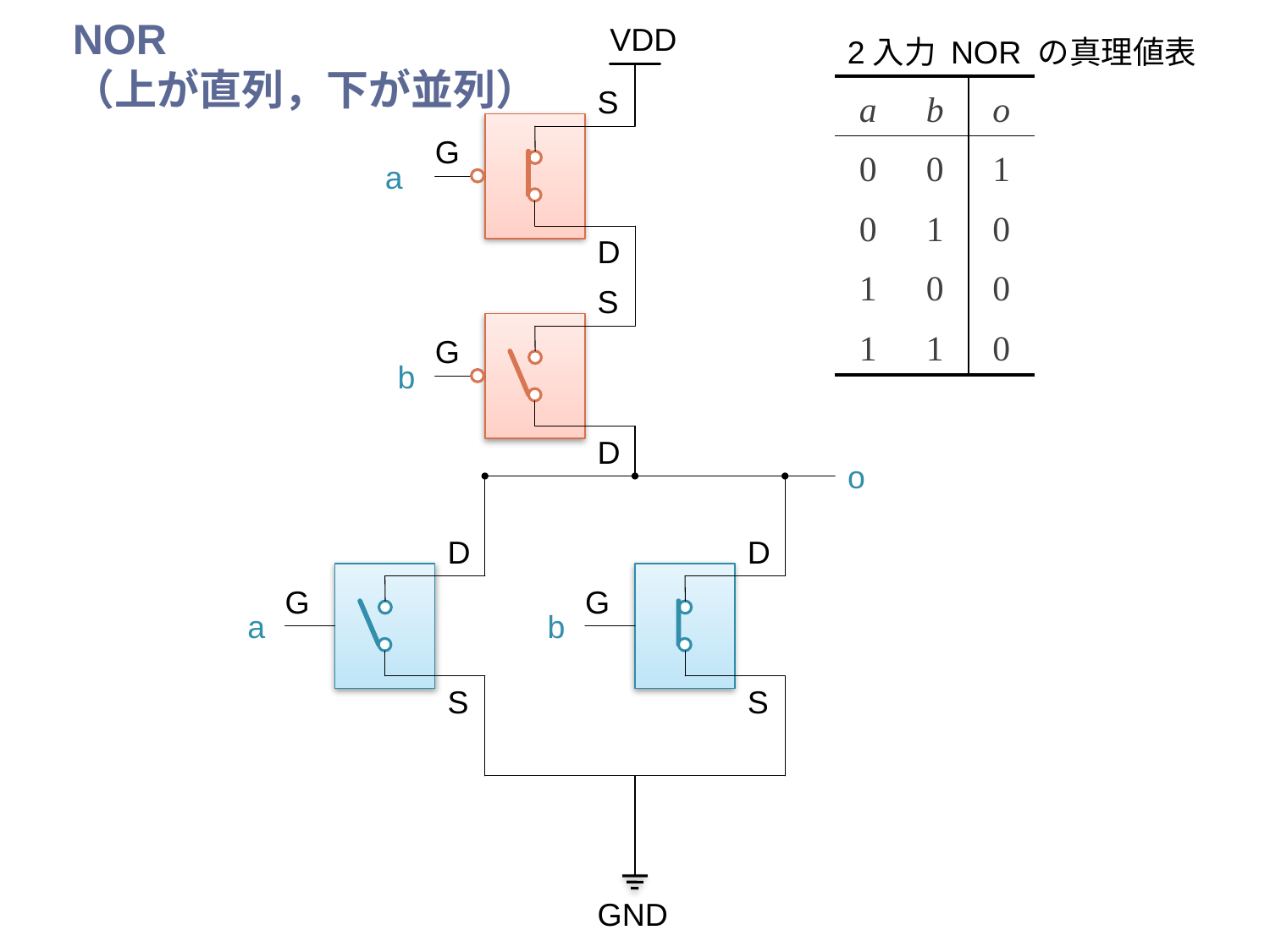

# NOR （上が直列，下が並列）
VDD
2入力 NOR の真理値表
S

G

D

| a | b | o |
| --- | --- | --- |
| 0 | 0 | 1 |
| 0 | 1 | 0 |
| 1 | 0 | 0 |
| 1 | 1 | 0 |
a
S

G

D

b
o
D

G

S
D

G

S
a
b
GND